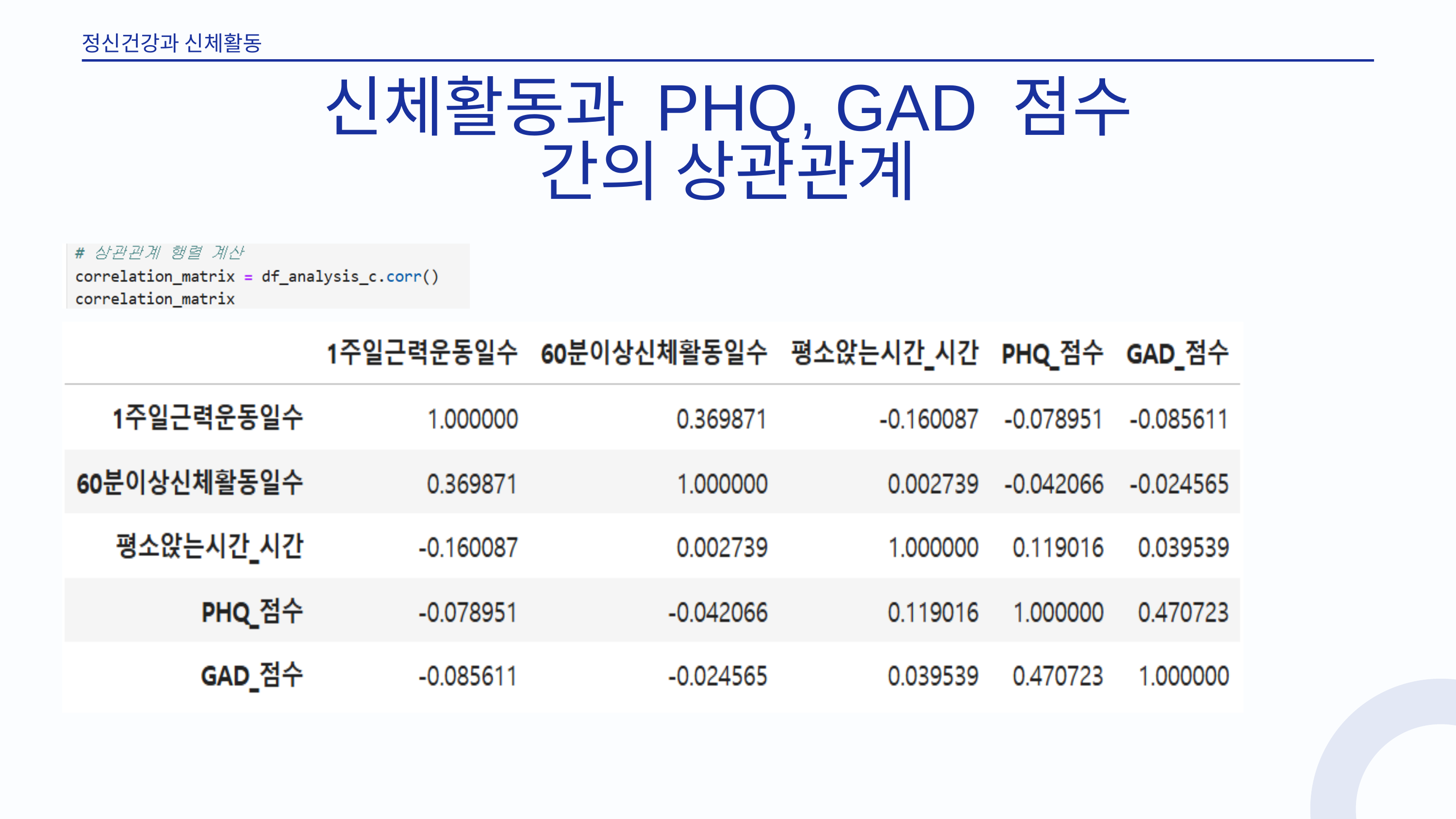

정신건강과 신체활동

신체활동과 PHQ, GAD 점수 간의 상관관계